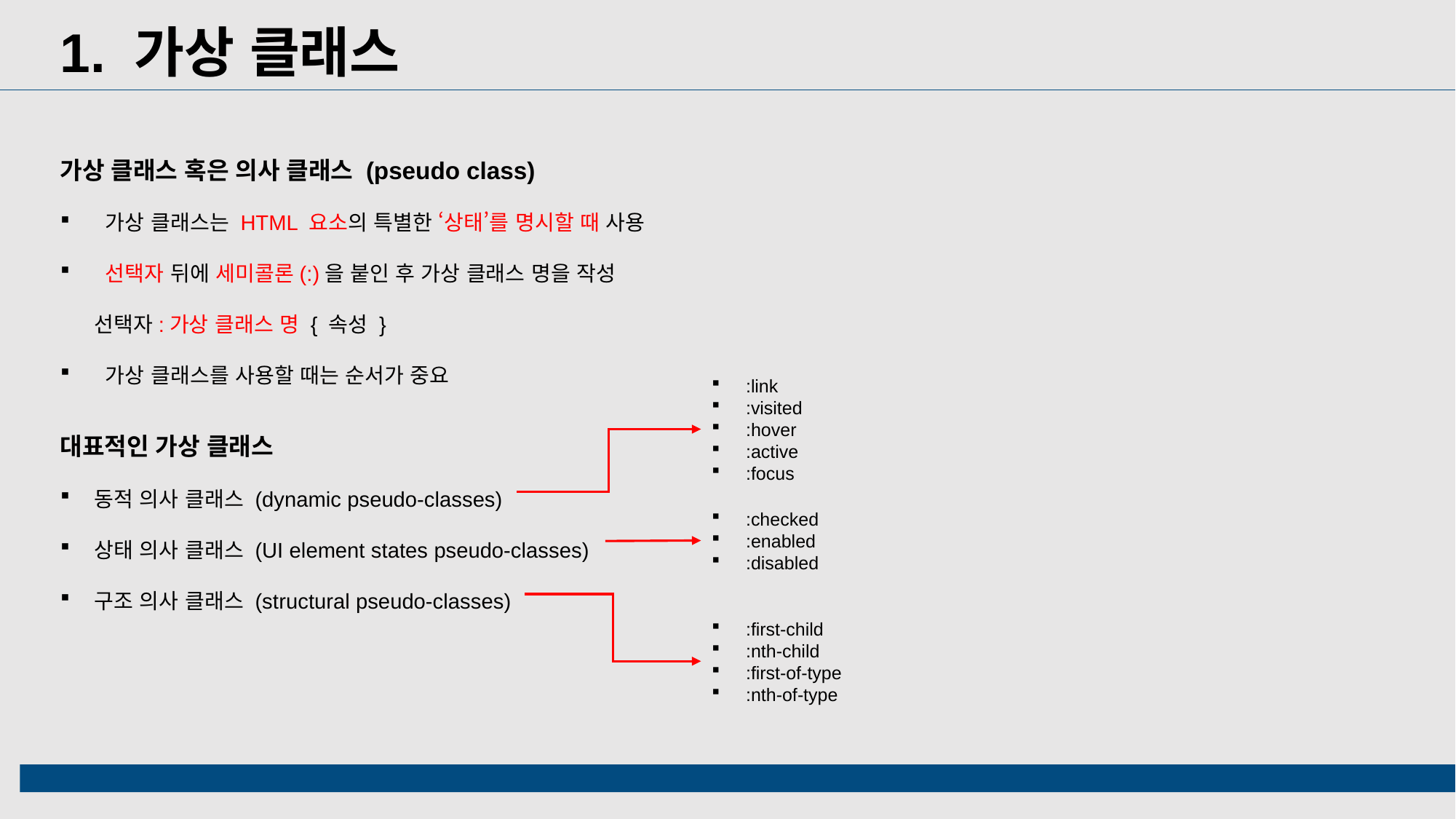

1. 가상 클래스
가상 클래스 혹은 의사 클래스 (pseudo class)
 가상 클래스는 HTML 요소의 특별한 ‘상태’를 명시할 때 사용
 선택자 뒤에 세미콜론(:)을 붙인 후 가상 클래스 명을 작성    선택자:가상 클래스 명 { 속성 }
 가상 클래스를 사용할 때는 순서가 중요

대표적인 가상 클래스
동적 의사 클래스 (dynamic pseudo-classes)
상태 의사 클래스 (UI element states pseudo-classes)
구조 의사 클래스 (structural pseudo-classes)
:link
:visited
:hover
:active
:focus
:checked
:enabled
:disabled
:first-child
:nth-child
:first-of-type
:nth-of-type